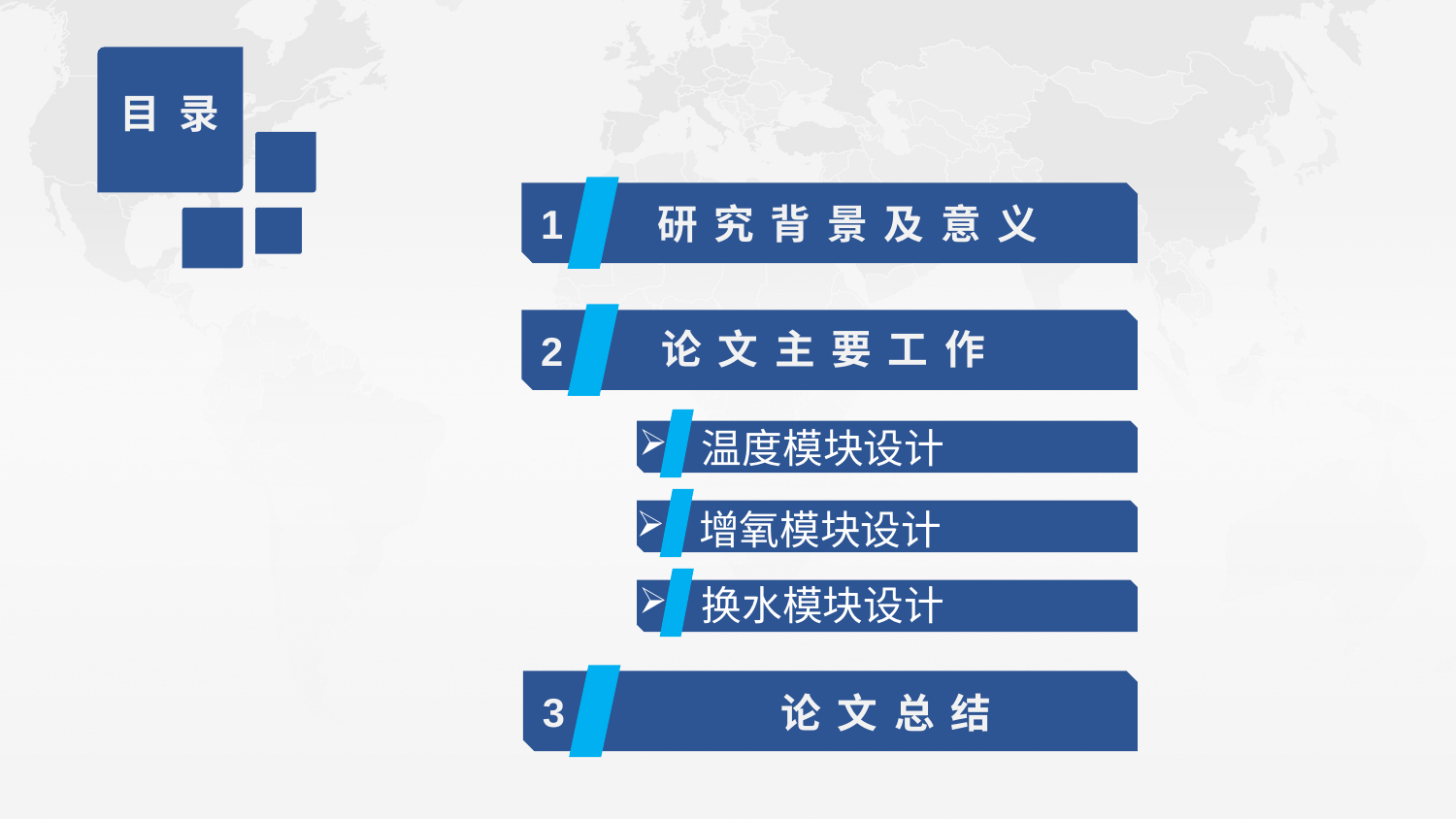

目  录

1
研究背景及意义

论文主要工作
2

   温度模块设计

   增氧模块设计

   换水模块设计

3
论文总结